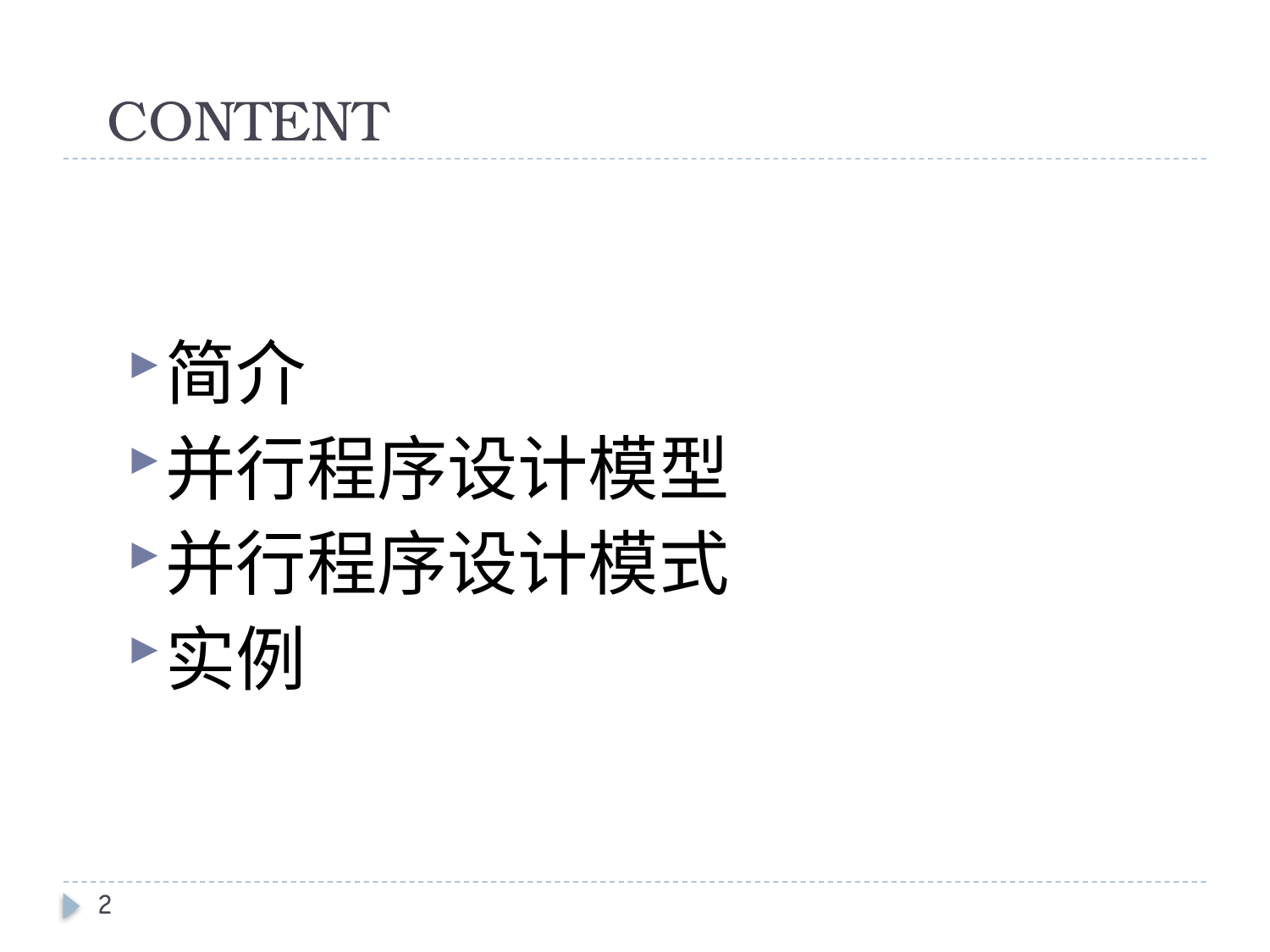

# CONTENT
简介
并行程序设计模型
并行程序设计模式
实例
2